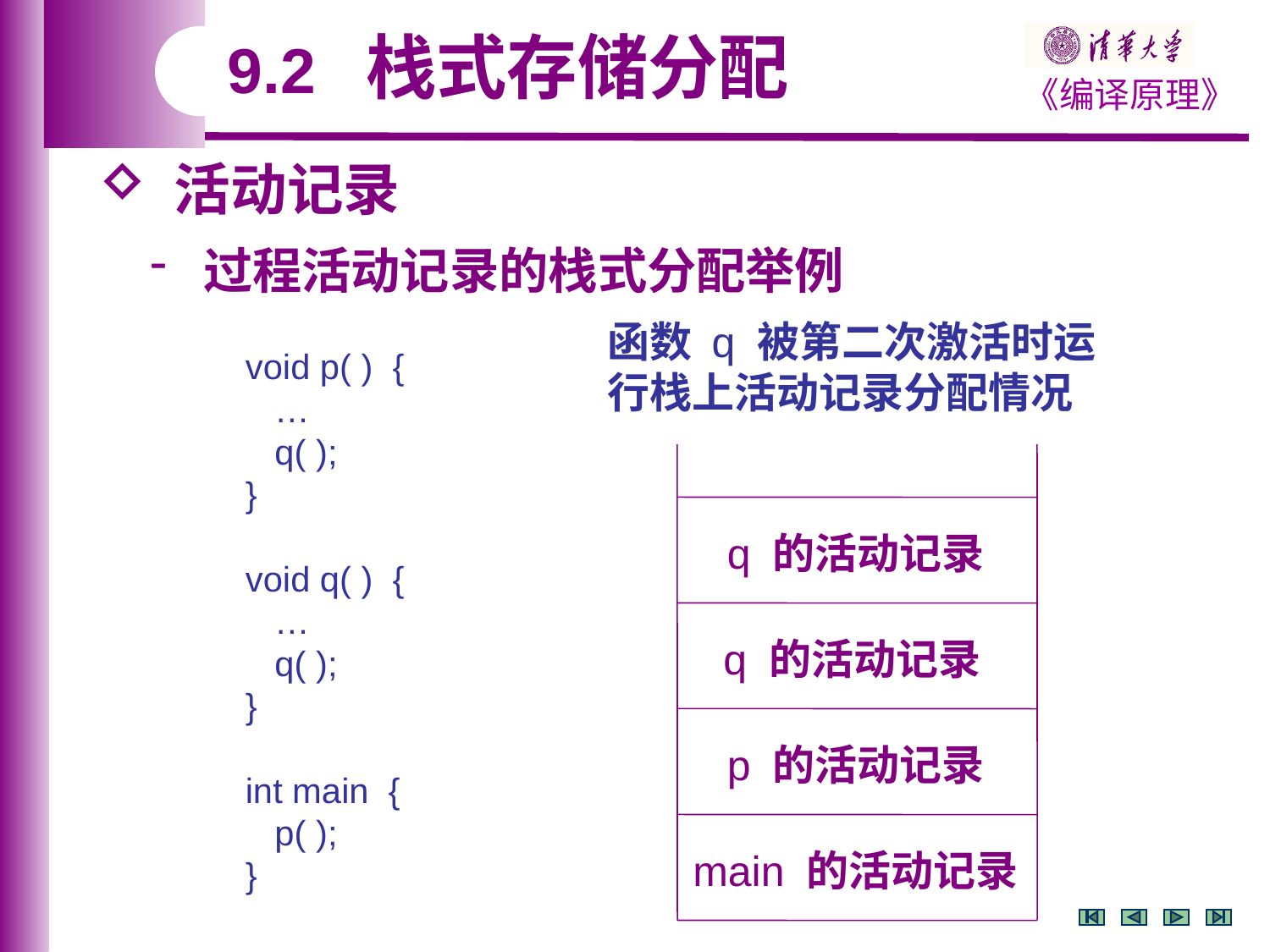

9.2  栈式存储分配
 活动记录
 过程活动记录的栈式分配举例
函数 q 被第二次激活时运
行栈上活动记录分配情况
void p( )  {
   …
   q( );
}

void q( )  {
   …
   q( );
}

int main  {
   p( );
}

q 的活动记录

q 的活动记录

p 的活动记录

main 的活动记录